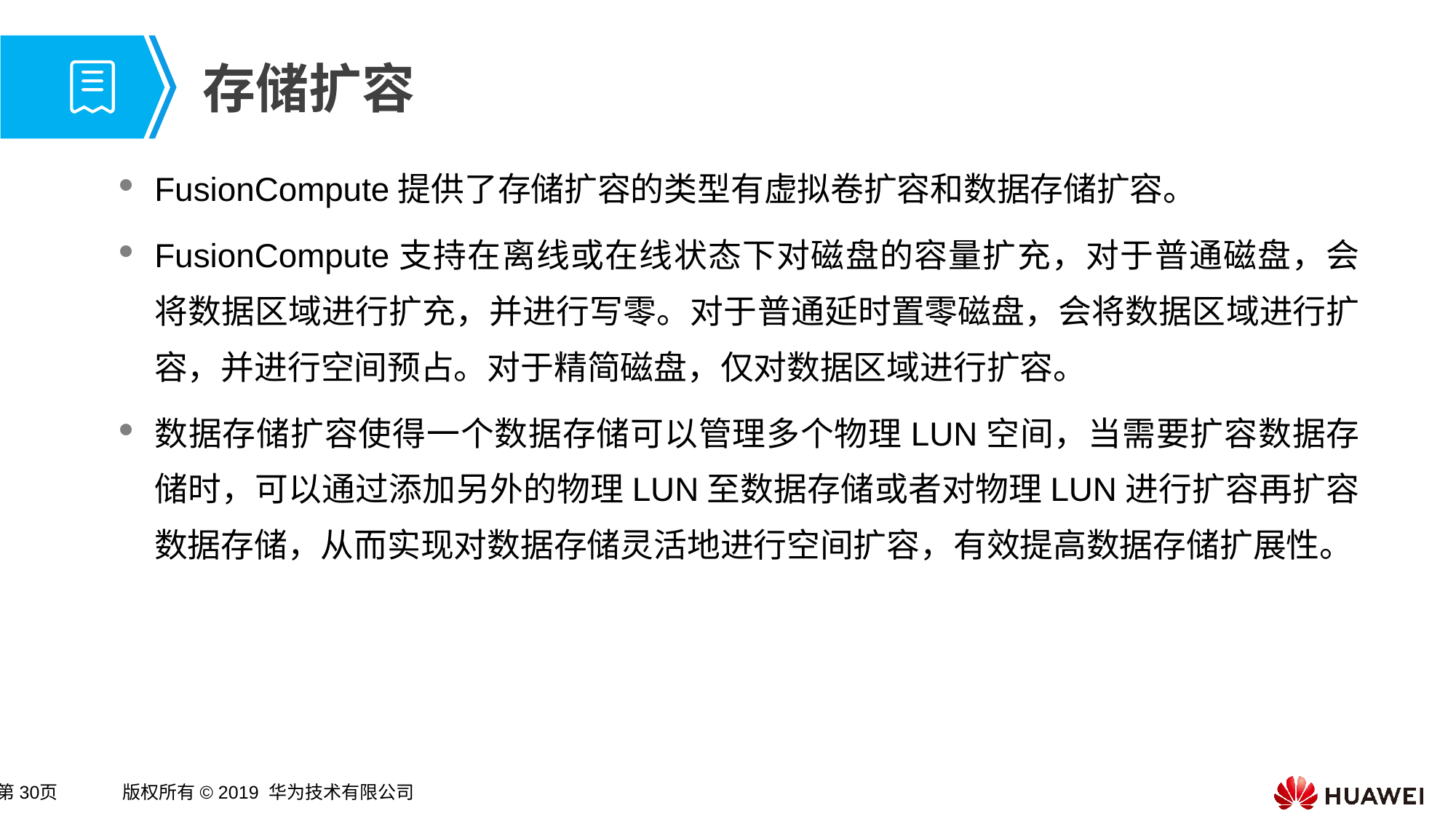

# 存储扩容
FusionCompute提供了存储扩容的类型有虚拟卷扩容和数据存储扩容。
FusionCompute支持在离线或在线状态下对磁盘的容量扩充，对于普通磁盘，会将数据区域进行扩充，并进行写零。对于普通延时置零磁盘，会将数据区域进行扩容，并进行空间预占。对于精简磁盘，仅对数据区域进行扩容。
数据存储扩容使得一个数据存储可以管理多个物理LUN空间，当需要扩容数据存储时，可以通过添加另外的物理LUN至数据存储或者对物理LUN进行扩容再扩容数据存储，从而实现对数据存储灵活地进行空间扩容，有效提高数据存储扩展性。